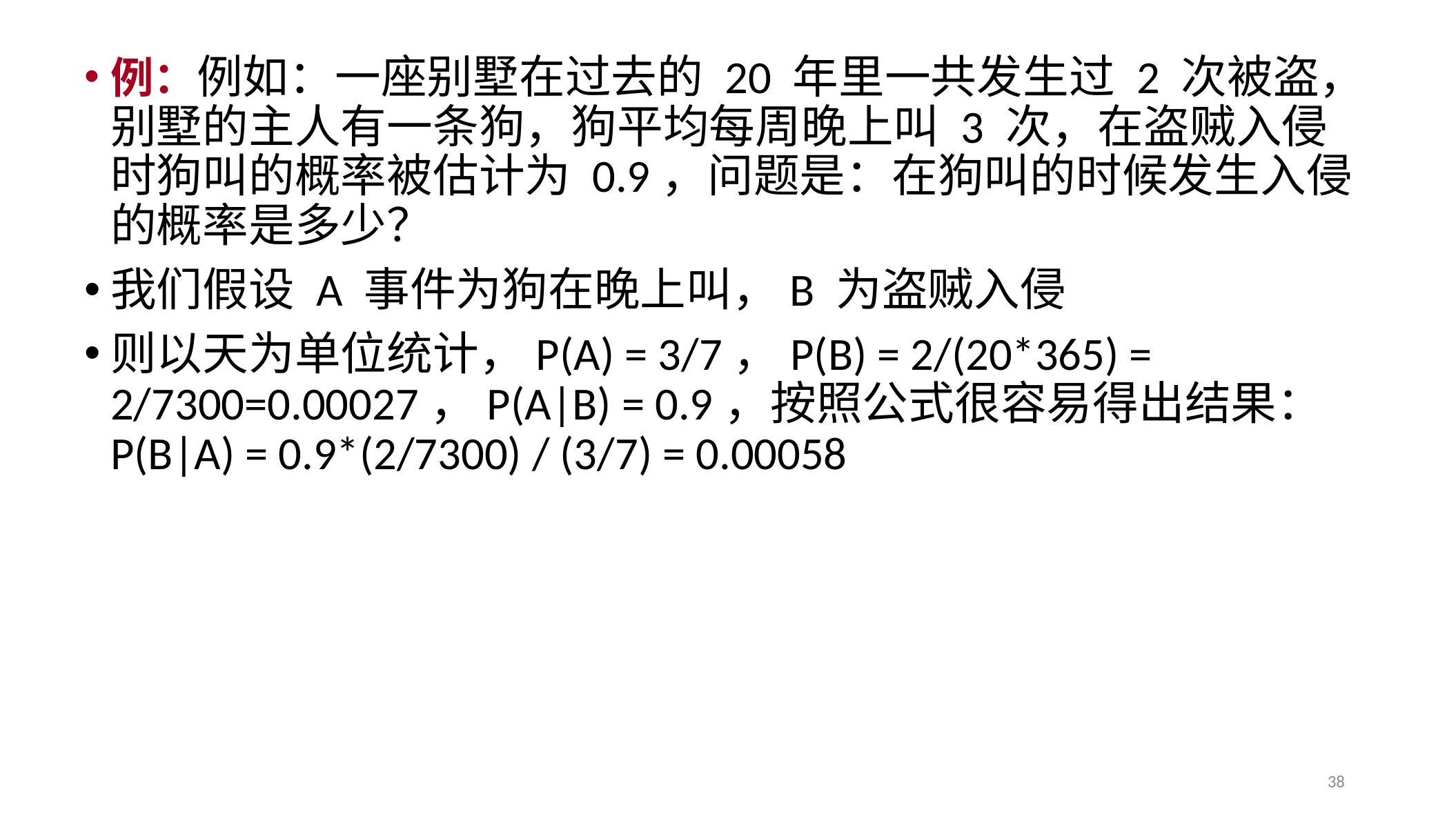

例：例如：一座别墅在过去的 20 年里一共发生过 2 次被盗，别墅的主人有一条狗，狗平均每周晚上叫 3 次，在盗贼入侵时狗叫的概率被估计为 0.9，问题是：在狗叫的时候发生入侵的概率是多少？
我们假设 A 事件为狗在晚上叫，B 为盗贼入侵
则以天为单位统计，P(A) = 3/7，P(B) = 2/(20*365) = 2/7300=0.00027，P(A|B) = 0.9，按照公式很容易得出结果：P(B|A) = 0.9*(2/7300) / (3/7) = 0.00058
38